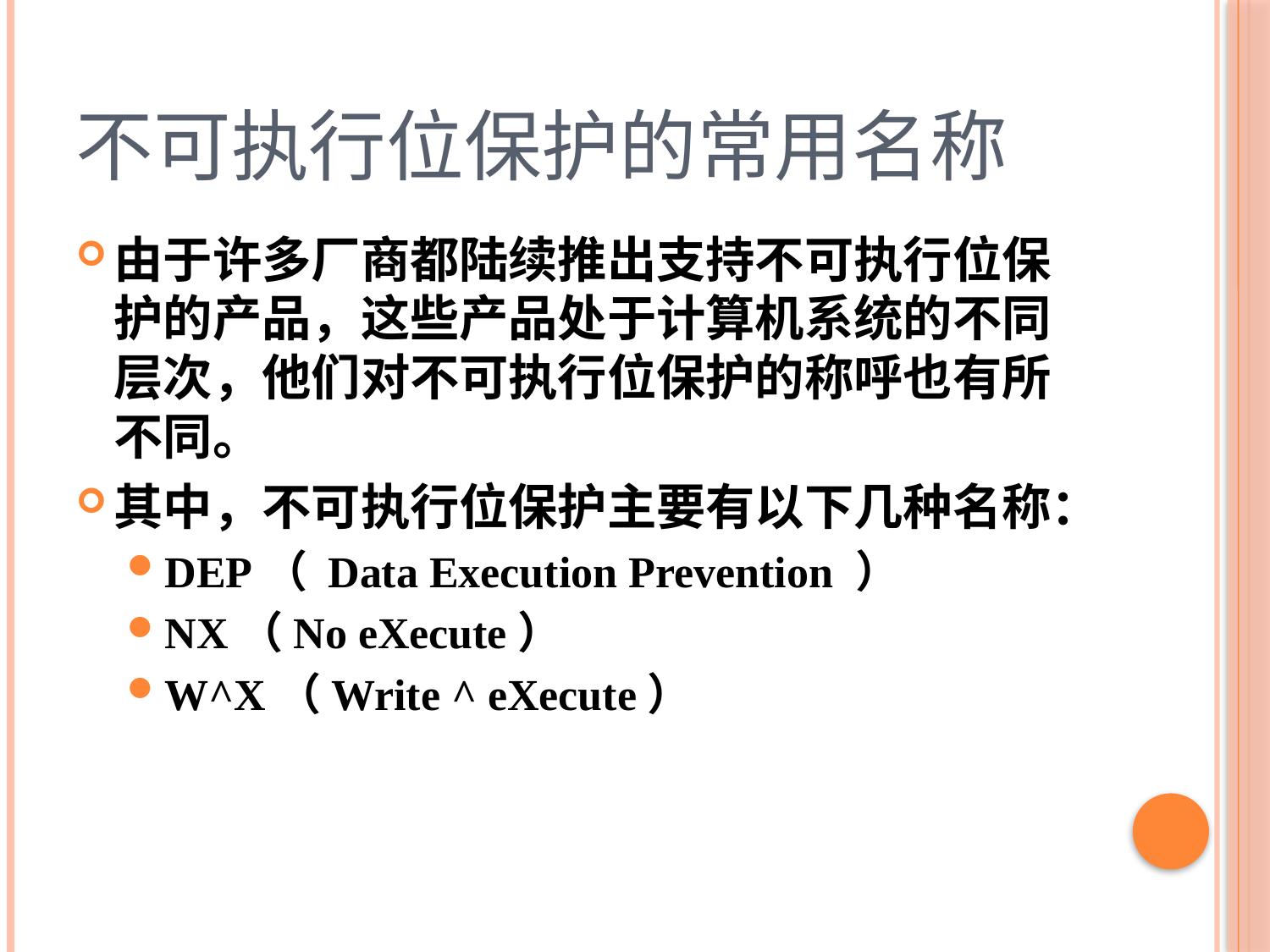

# 不可执行位保护的常用名称
由于许多厂商都陆续推出支持不可执行位保护的产品，这些产品处于计算机系统的不同层次，他们对不可执行位保护的称呼也有所不同。
其中，不可执行位保护主要有以下几种名称：
DEP（ Data Execution Prevention ）
NX（No eXecute）
W^X（Write ^ eXecute）